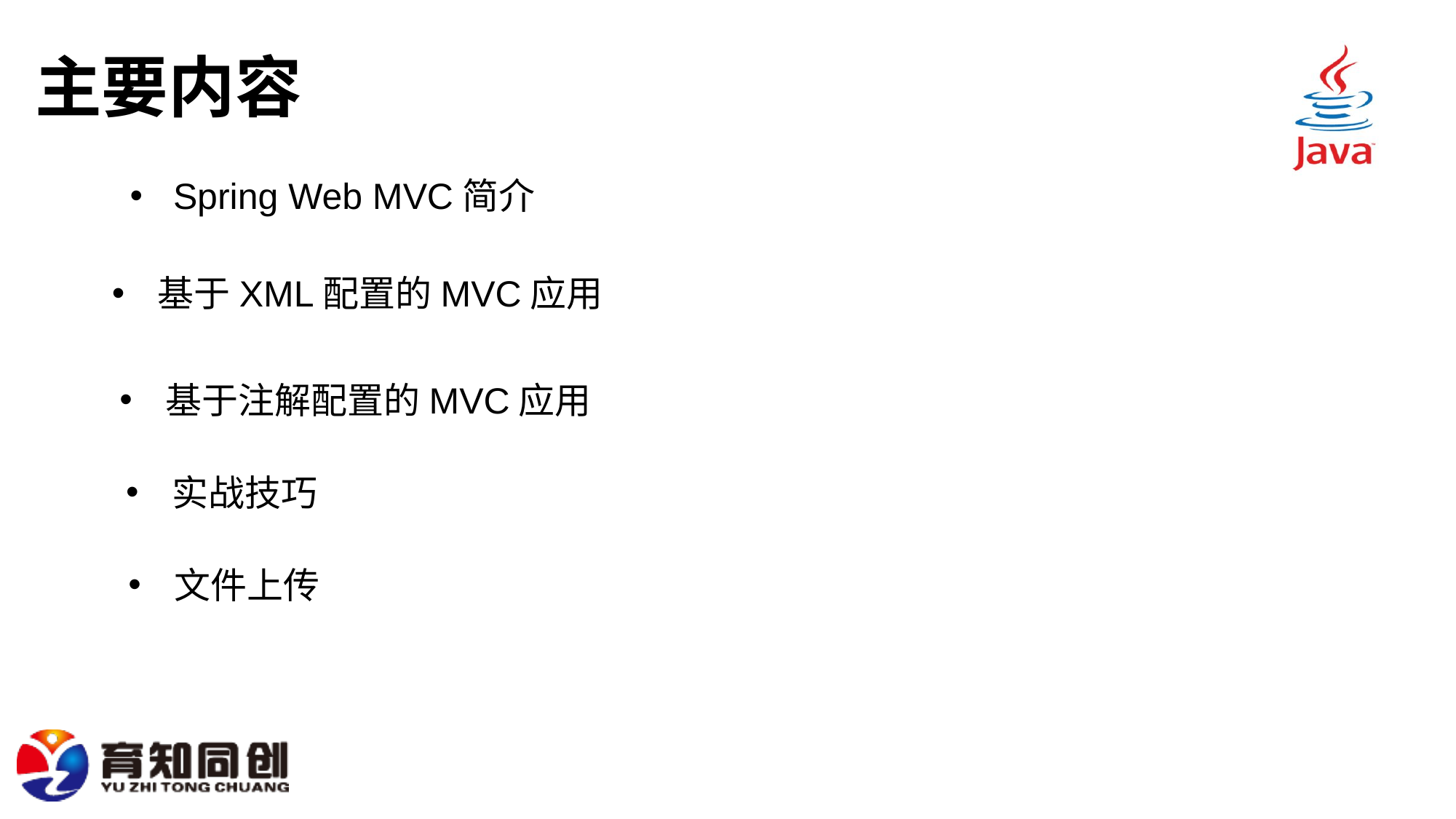

# 主要内容
   Spring Web MVC简介
   基于XML配置的MVC应用
   基于注解配置的MVC应用
   实战技巧
   文件上传